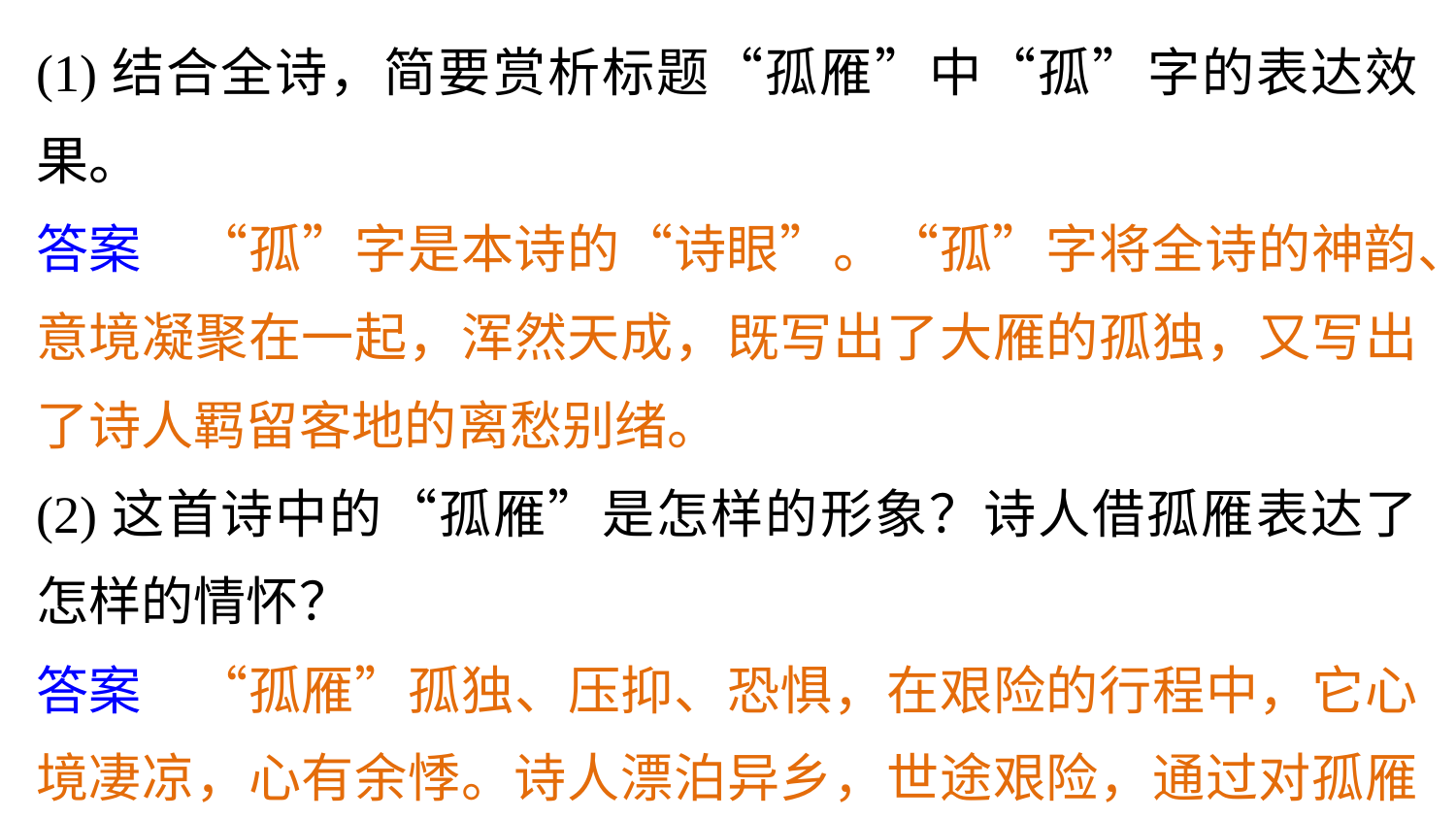

(1)结合全诗，简要赏析标题“孤雁”中“孤”字的表达效果。
答案　“孤”字是本诗的“诗眼”。“孤”字将全诗的神韵、意境凝聚在一起，浑然天成，既写出了大雁的孤独，又写出了诗人羁留客地的离愁别绪。
(2)这首诗中的“孤雁”是怎样的形象？诗人借孤雁表达了怎样的情怀？
答案　“孤雁”孤独、压抑、恐惧，在艰险的行程中，它心境凄凉，心有余悸。诗人漂泊异乡，世途艰险，通过对孤雁处境的描写，表达了自己孤凄忧虑的羁旅之情。